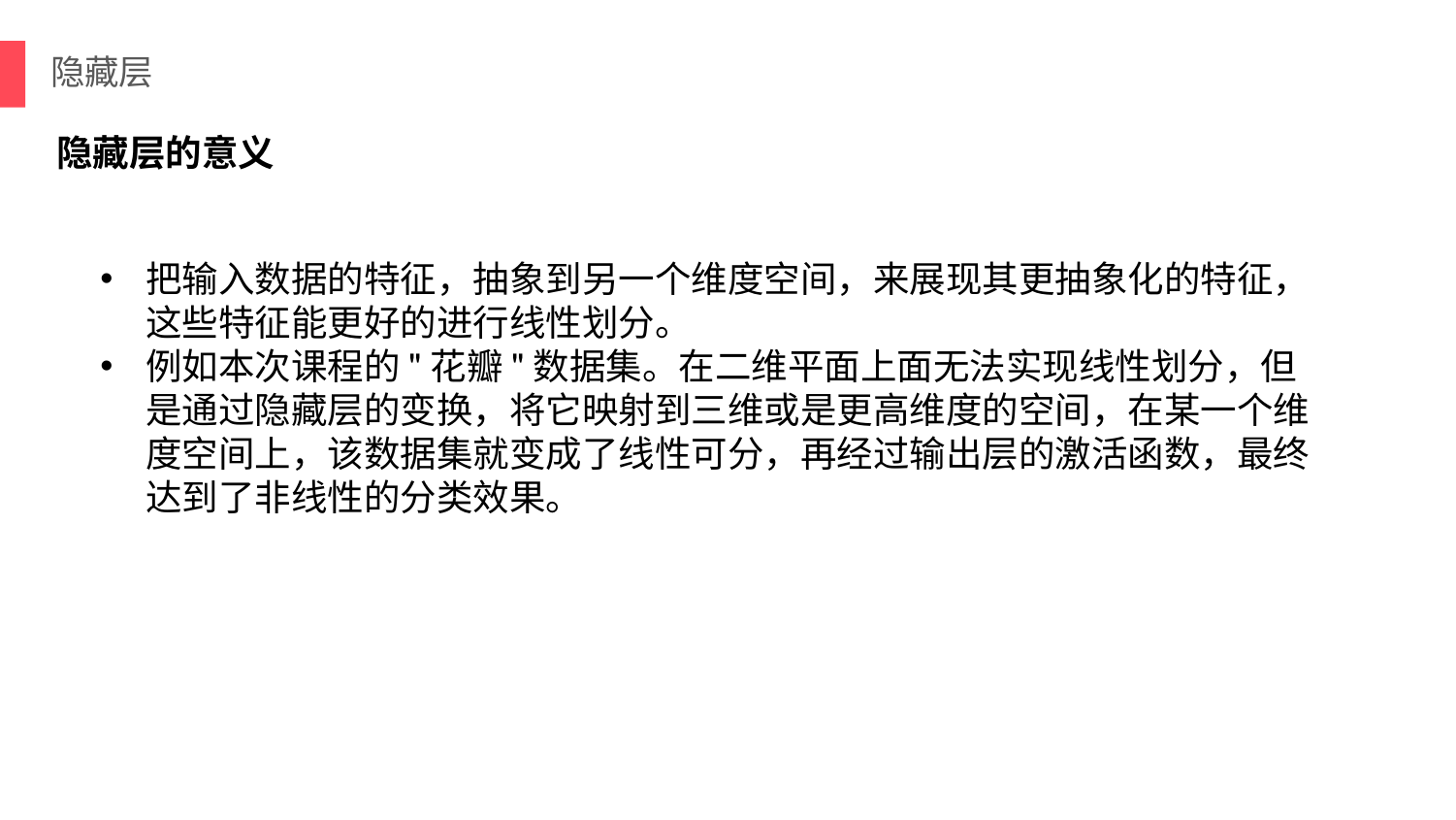

隐藏层
隐藏层的意义
把输入数据的特征，抽象到另一个维度空间，来展现其更抽象化的特征，这些特征能更好的进行线性划分。
例如本次课程的"花瓣"数据集。在二维平面上面无法实现线性划分，但是通过隐藏层的变换，将它映射到三维或是更高维度的空间，在某一个维度空间上，该数据集就变成了线性可分，再经过输出层的激活函数，最终达到了非线性的分类效果。